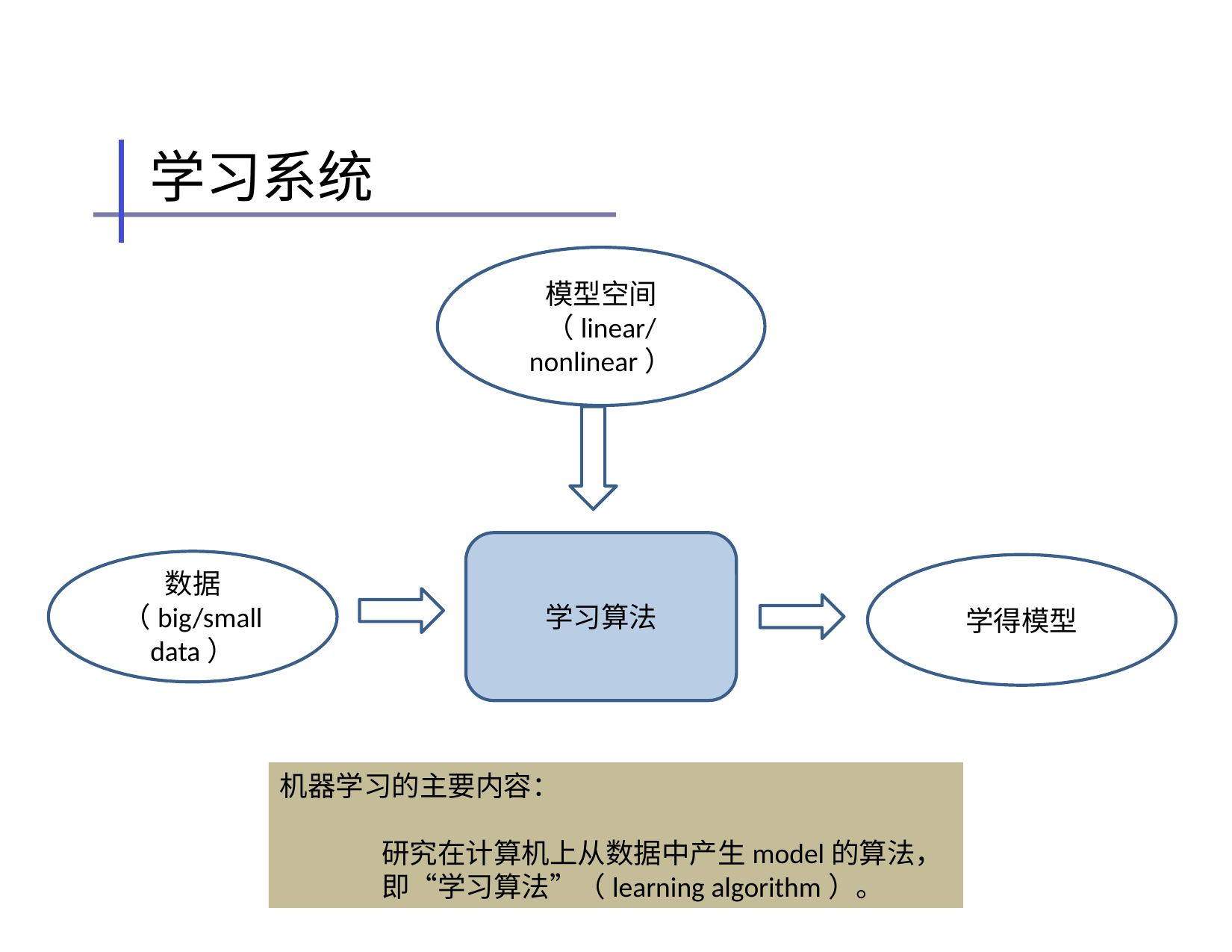

# 学习系统
模型空间
（linear/nonlinear）

学习算法
数据
（big/small data）
学得模型

机器学习的主要内容：

               研究在计算机上从数据中产生model的算法，
               即“学习算法”（learning algorithm）。